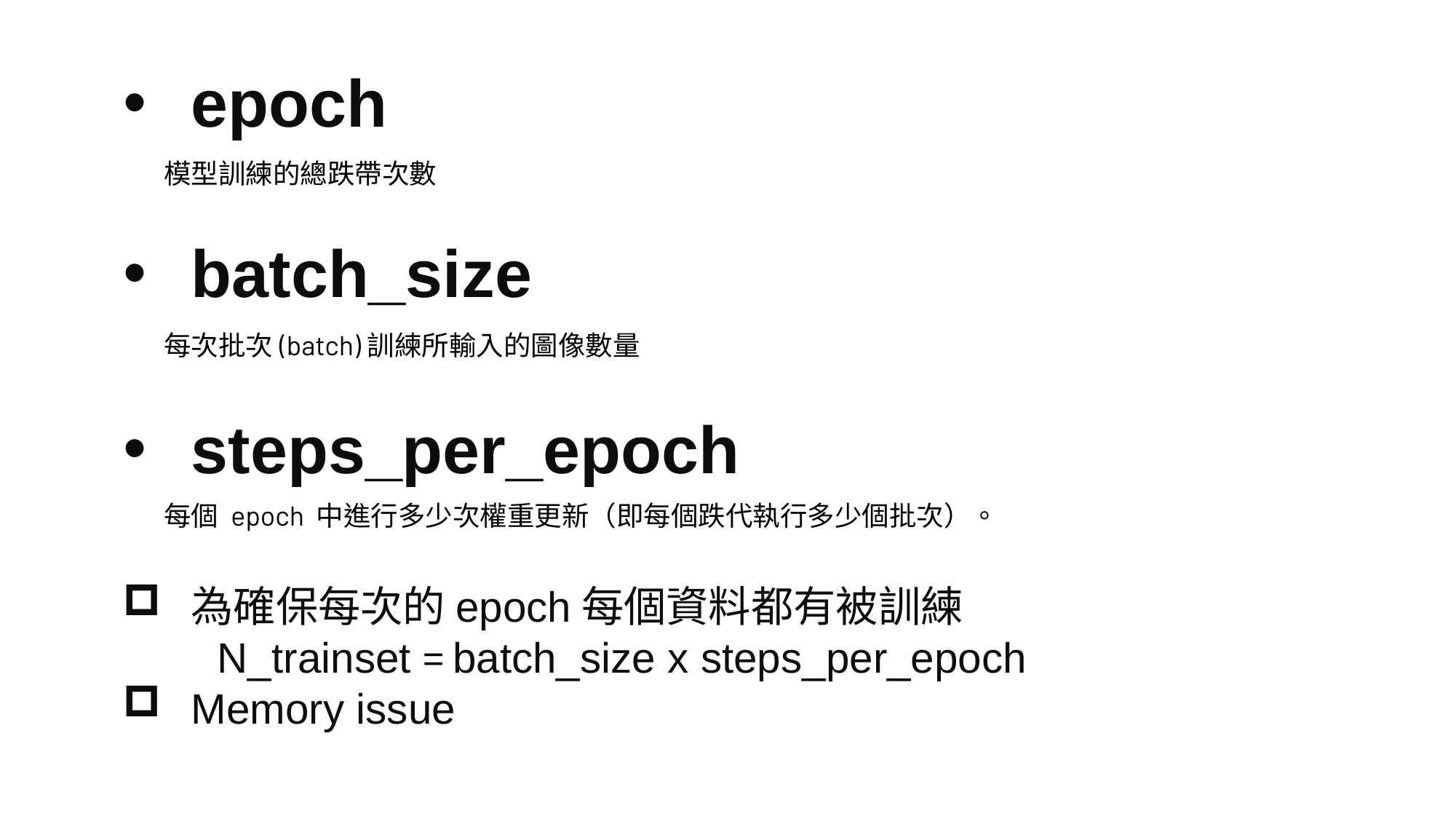

epoch
模型訓練的總跌帶次數
# batch_size
每次批次(batch)訓練所輸入的圖像數量
steps_per_epoch
每個 epoch 中進行多少次權重更新（即每個跌代執行多少個批次）。
為確保每次的epoch每個資料都有被訓練
        N_trainset = batch_size x steps_per_epoch
Memory issue